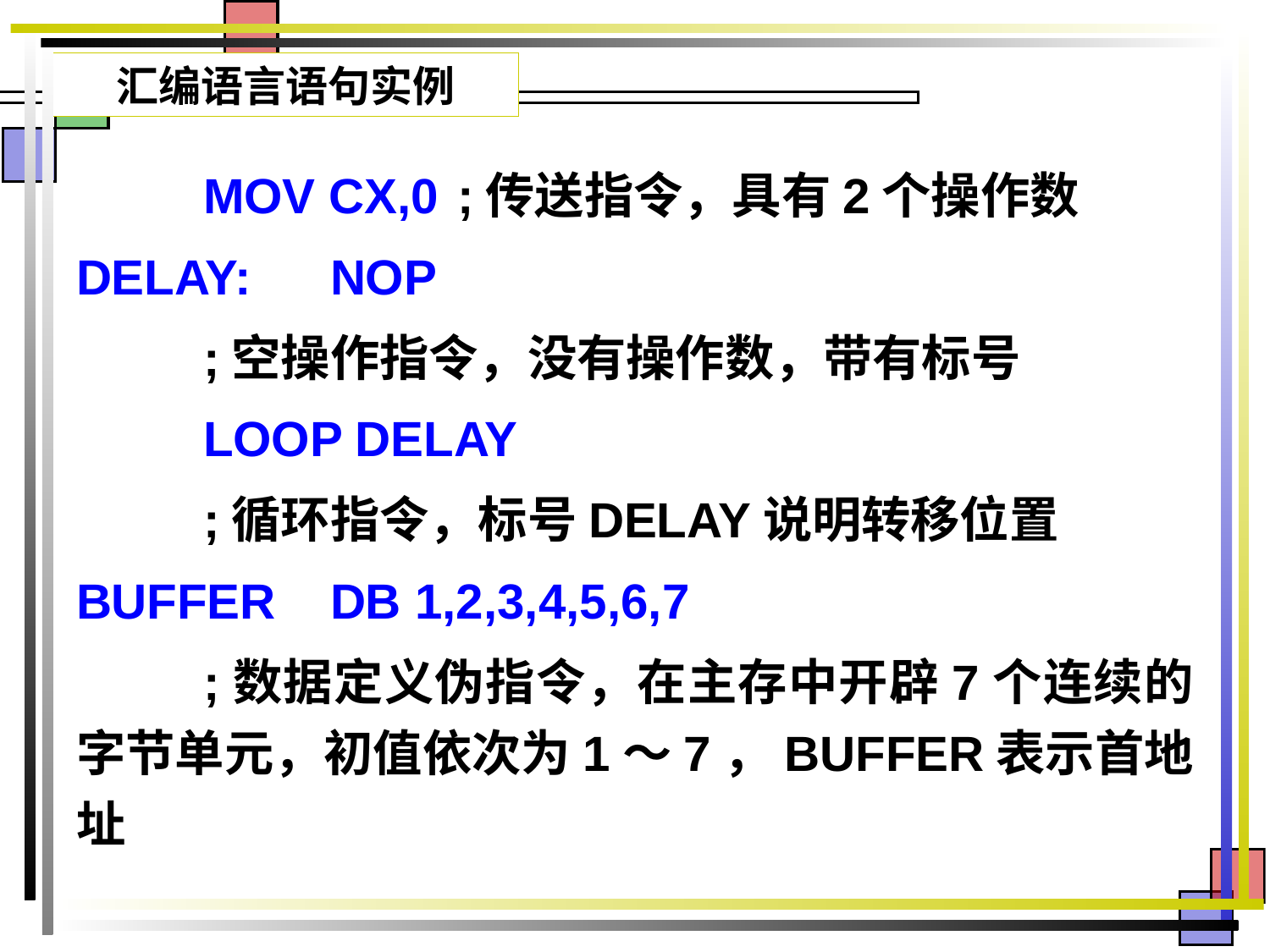

# 汇编语言语句实例
	MOV CX,0	;传送指令，具有2个操作数
DELAY:	NOP
	;空操作指令，没有操作数，带有标号
	LOOP DELAY
	;循环指令，标号DELAY说明转移位置
BUFFER	DB 1,2,3,4,5,6,7
	;数据定义伪指令，在主存中开辟7个连续的字节单元，初值依次为1～7，BUFFER表示首地址